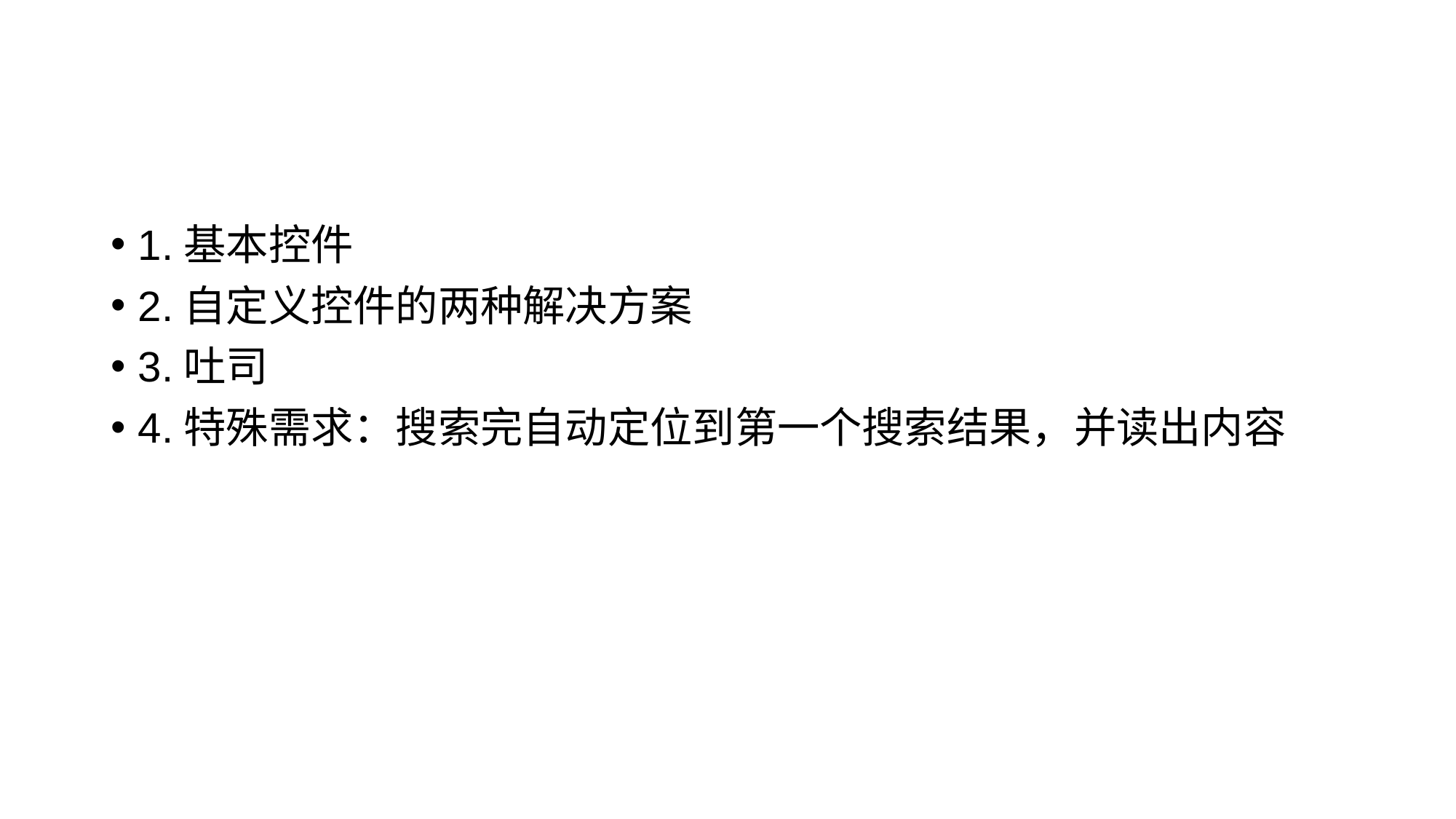

#
1.基本控件
2.自定义控件的两种解决方案
3.吐司
4.特殊需求：搜索完自动定位到第一个搜索结果，并读出内容